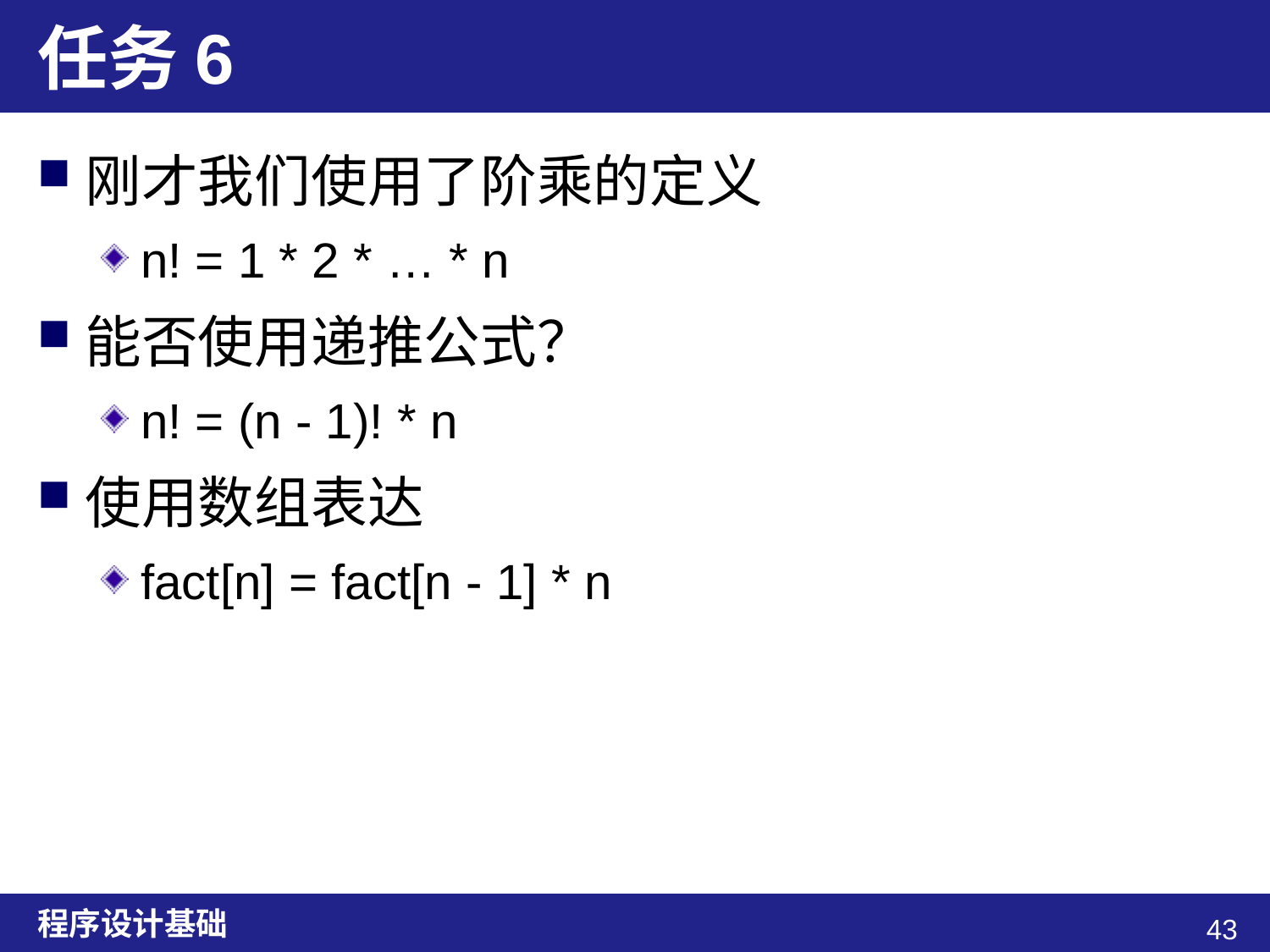

# 任务6
刚才我们使用了阶乘的定义
n! = 1 * 2 * … * n
能否使用递推公式？
n! = (n - 1)! * n
使用数组表达
fact[n] = fact[n - 1] * n